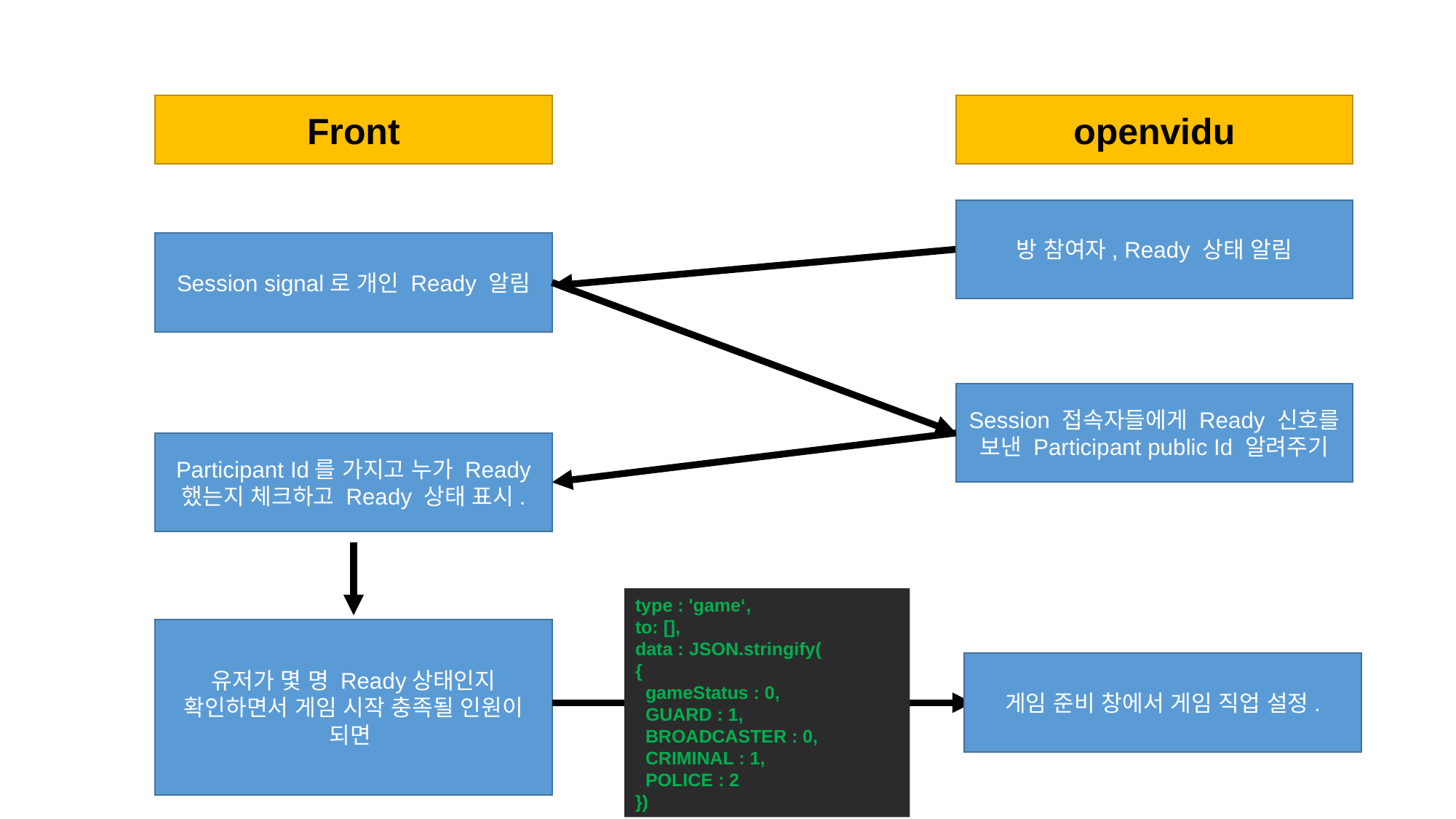

Front
openvidu
방 참여자, Ready 상태 알림
Session signal로 개인 Ready 알림
Session 접속자들에게 Ready 신호를 보낸 Participant public Id 알려주기
Participant Id를 가지고 누가 Ready 했는지 체크하고 Ready 상태 표시.
type : 'game‘,
to: [],
data : JSON.stringify(
{
  gameStatus : 0,
  GUARD : 1,
  BROADCASTER : 0,
  CRIMINAL : 1,
  POLICE : 2
})
유저가 몇 명 Ready상태인지 확인하면서 게임 시작 충족될 인원이 되면
게임 준비 창에서 게임 직업 설정.